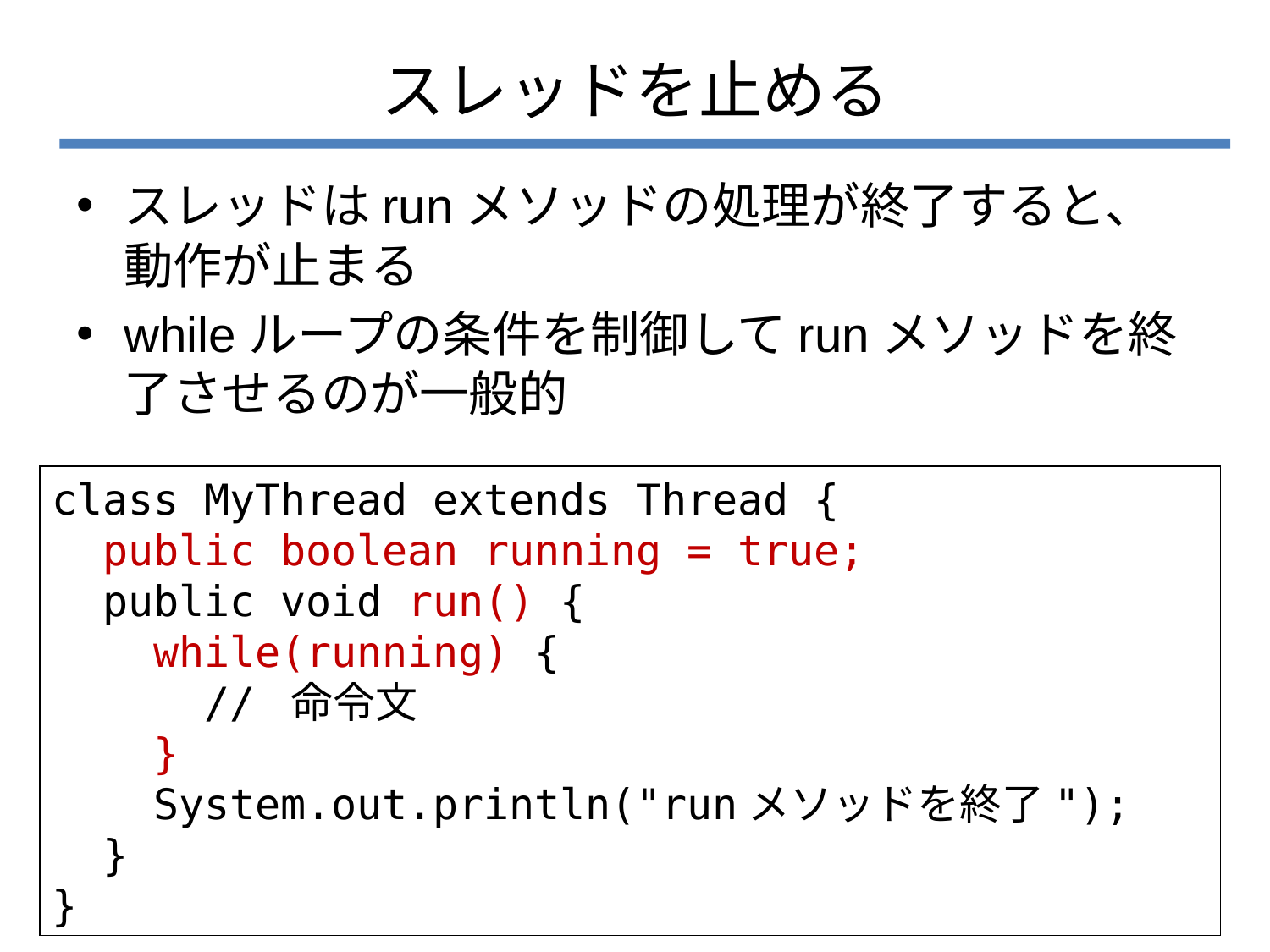

# スレッドを止める
スレッドはrunメソッドの処理が終了すると、動作が止まる
whileループの条件を制御してrunメソッドを終了させるのが一般的
class MyThread extends Thread {
  public boolean running = true;
  public void run() {
    while(running) {
      // 命令文
    }
    System.out.println("runメソッドを終了");
  }
}